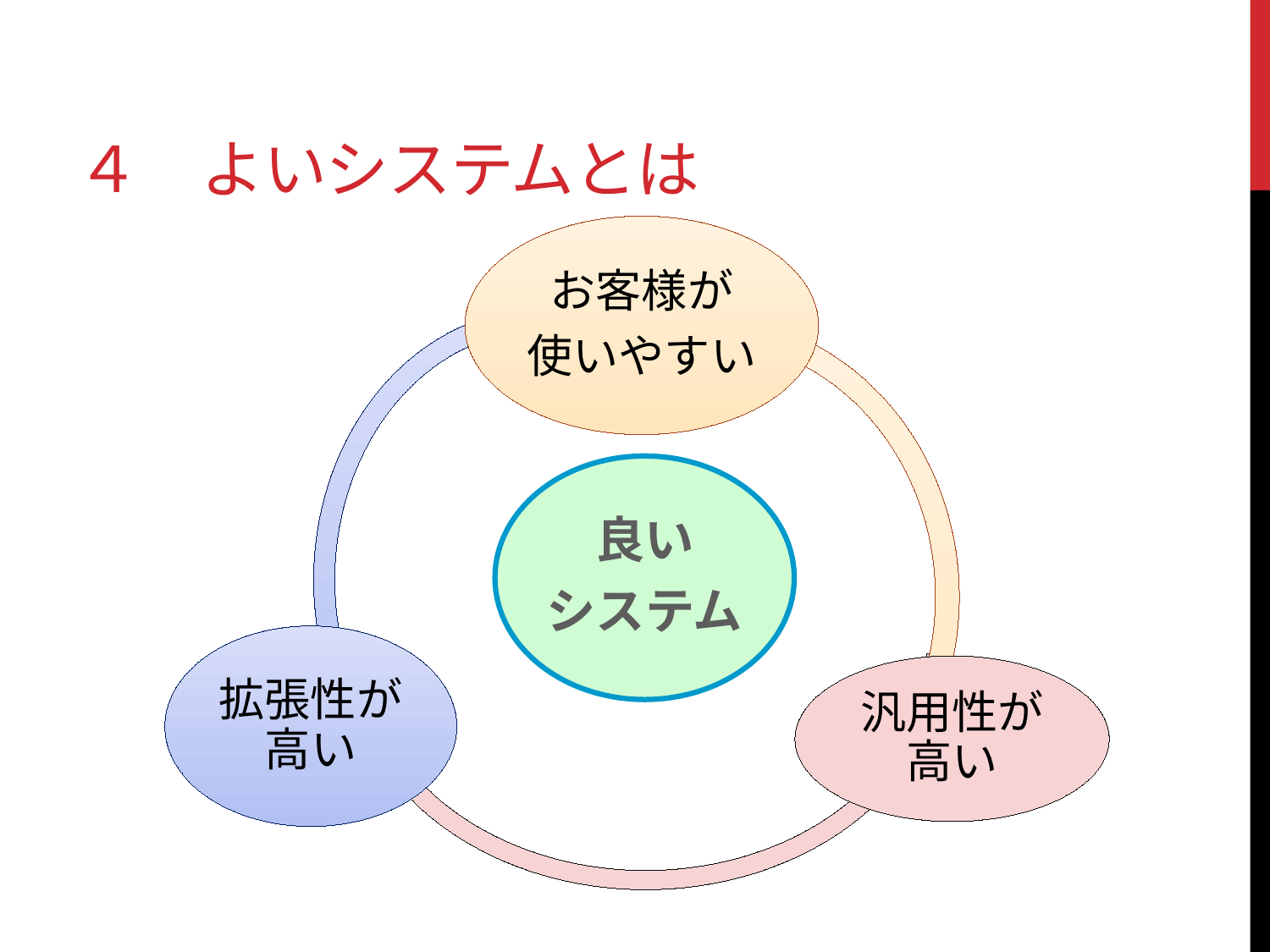

# ４　よいシステムとは
良い
システム
お客様が
使いやすい
汎用性が高い
拡張性が高い